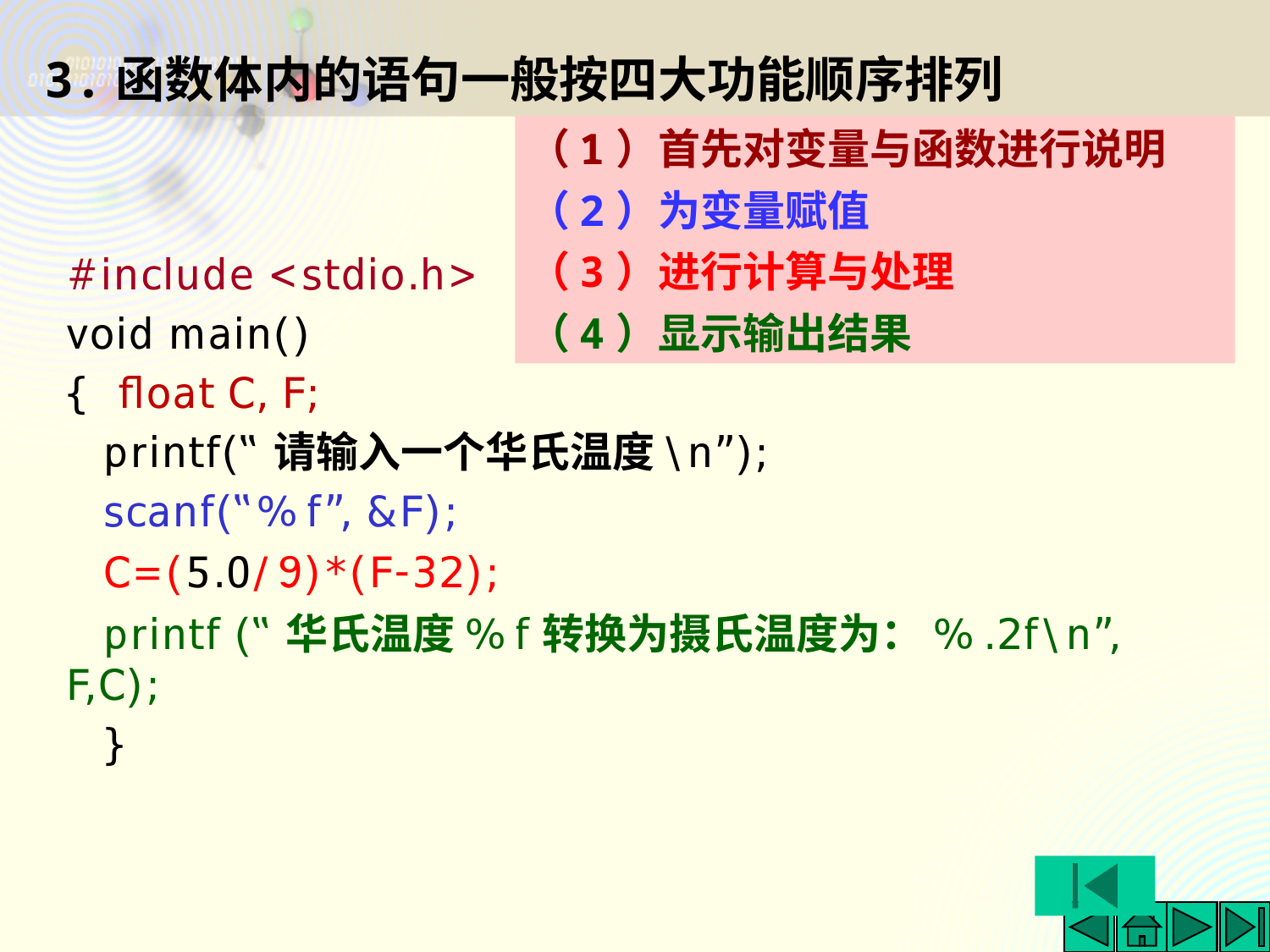

3.函数体内的语句一般按四大功能顺序排列
（1）首先对变量与函数进行说明
（2）为变量赋值
（3）进行计算与处理
（4）显示输出结果
#include <stdio.h>
void main()
{  float C, F;
   printf(“请输入一个华氏温度\n”);
   scanf(“%f”, &F);
   C=(5.0/9)*(F-32);
   printf (“华氏温度%f转换为摄氏温度为：%.2f\n”, F,C);
   }